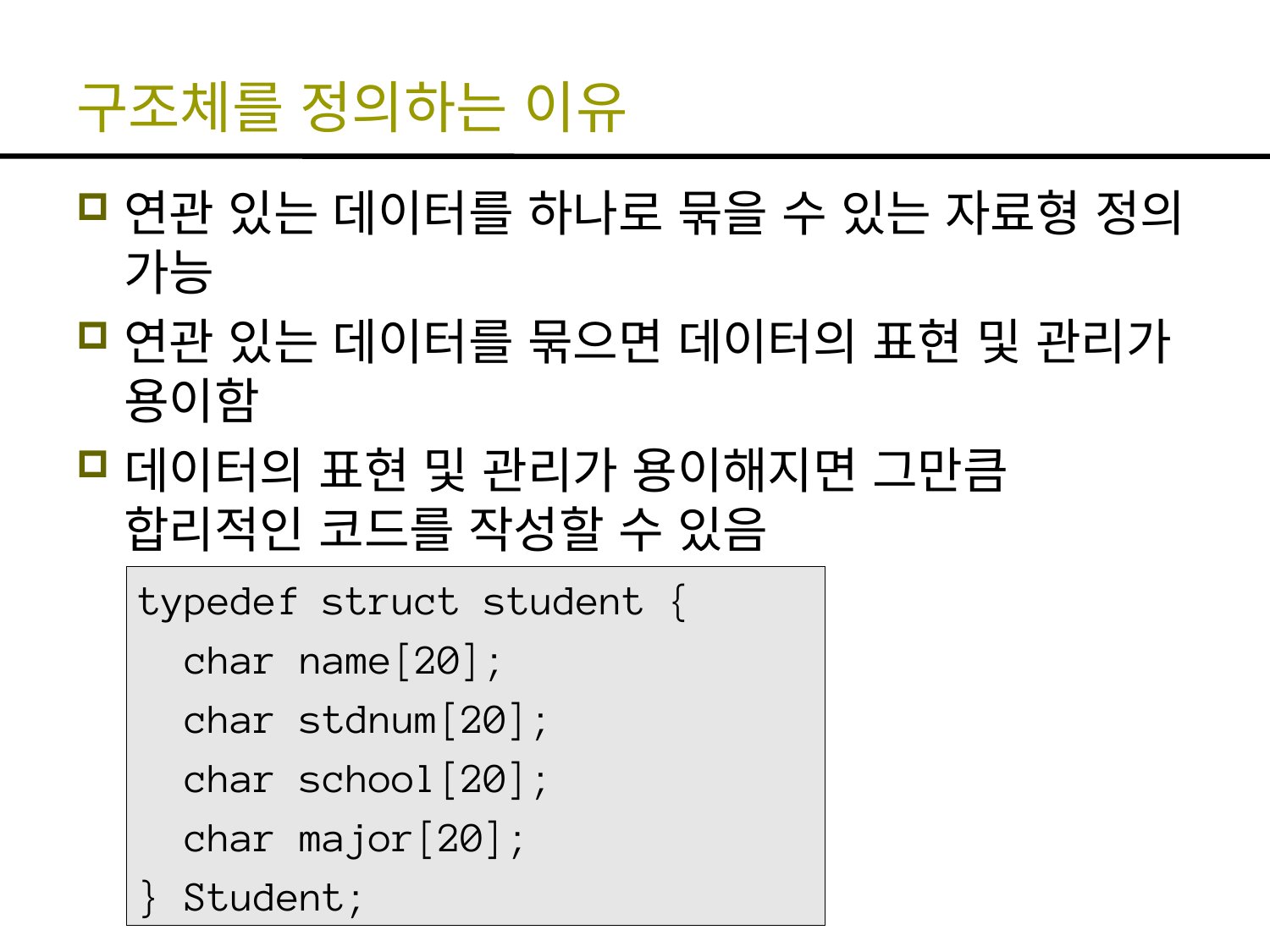

# 구조체를 정의하는 이유
연관 있는 데이터를 하나로 묶을 수 있는 자료형 정의 가능
연관 있는 데이터를 묶으면 데이터의 표현 및 관리가 용이함
데이터의 표현 및 관리가 용이해지면 그만큼 합리적인 코드를 작성할 수 있음

typedef struct student {
  char name[20];
  char stdnum[20];
  char school[20];
  char major[20];
} Student;